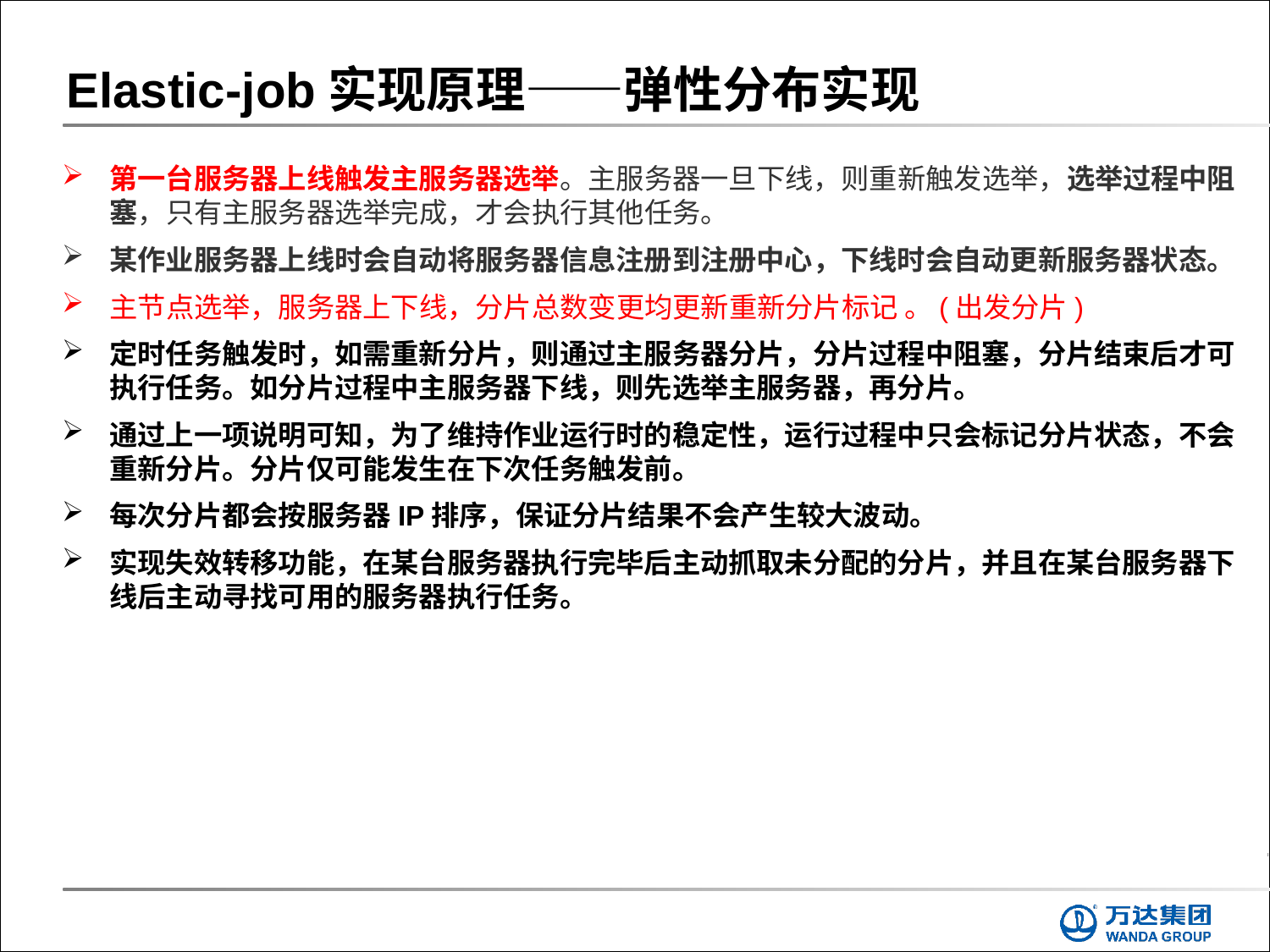

# Elastic-job实现原理——弹性分布实现
第一台服务器上线触发主服务器选举。主服务器一旦下线，则重新触发选举，选举过程中阻塞，只有主服务器选举完成，才会执行其他任务。
某作业服务器上线时会自动将服务器信息注册到注册中心，下线时会自动更新服务器状态。
主节点选举，服务器上下线，分片总数变更均更新重新分片标记 。(出发分片)
定时任务触发时，如需重新分片，则通过主服务器分片，分片过程中阻塞，分片结束后才可执行任务。如分片过程中主服务器下线，则先选举主服务器，再分片。
通过上一项说明可知，为了维持作业运行时的稳定性，运行过程中只会标记分片状态，不会重新分片。分片仅可能发生在下次任务触发前。
每次分片都会按服务器IP排序，保证分片结果不会产生较大波动。
实现失效转移功能，在某台服务器执行完毕后主动抓取未分配的分片，并且在某台服务器下线后主动寻找可用的服务器执行任务。